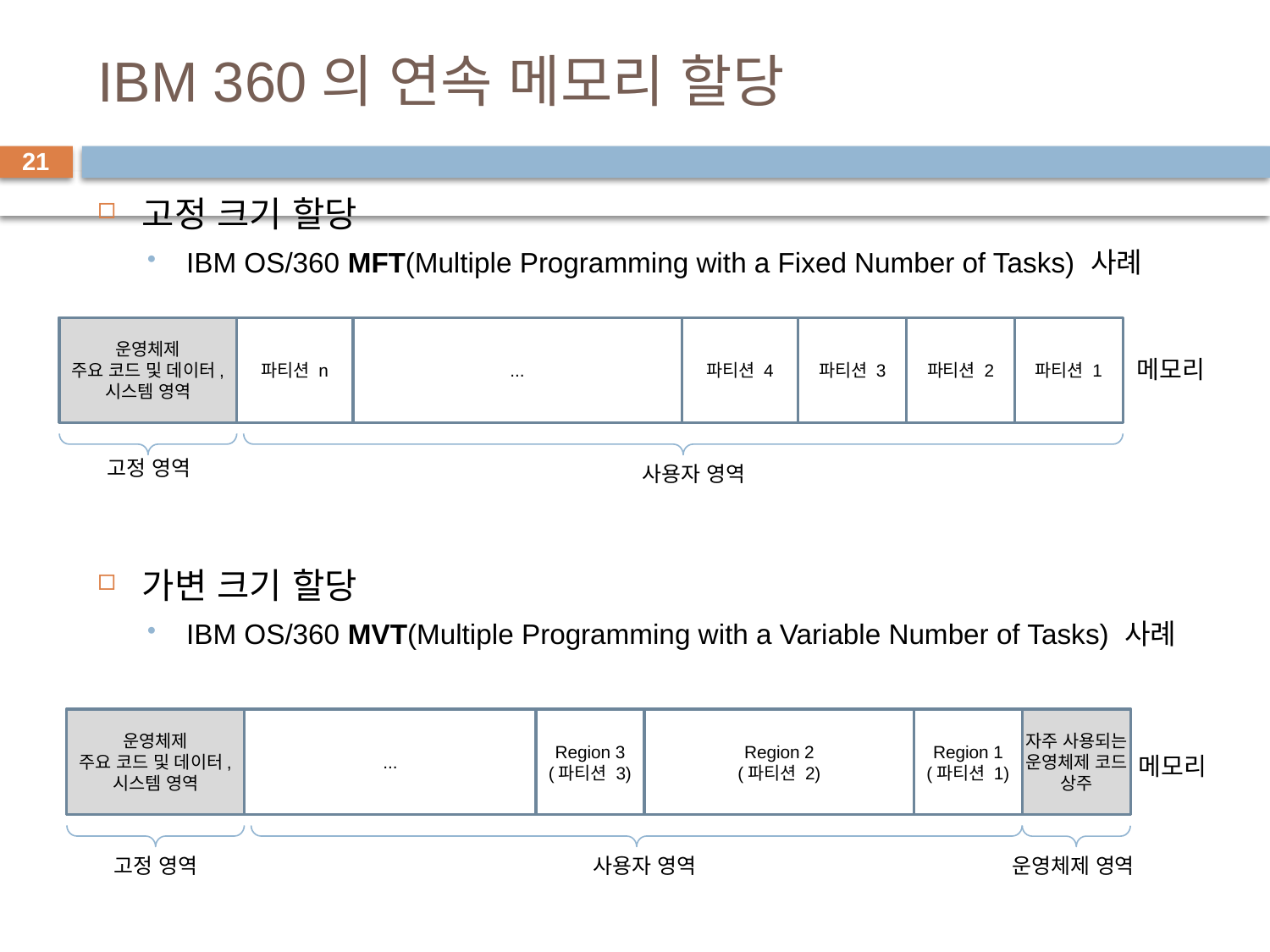

# IBM 360의 연속 메모리 할당
21
고정 크기 할당
IBM OS/360 MFT(Multiple Programming with a Fixed Number of Tasks) 사례

가변 크기 할당
IBM OS/360 MVT(Multiple Programming with a Variable Number of Tasks) 사례

...
파티션 4
파티션 3
파티션 2
파티션 1
파티션 n

운영체제
주요 코드 및 데이터,
시스템 영역
메모리

고정 영역
사용자 영역

...
Region 2
(파티션 2)
Region 1
(파티션 1)
자주 사용되는 운영체제 코드 상주

운영체제
주요 코드 및 데이터,
시스템 영역
메모리

고정 영역
사용자 영역
운영체제 영역
Region 3
(파티션 3)